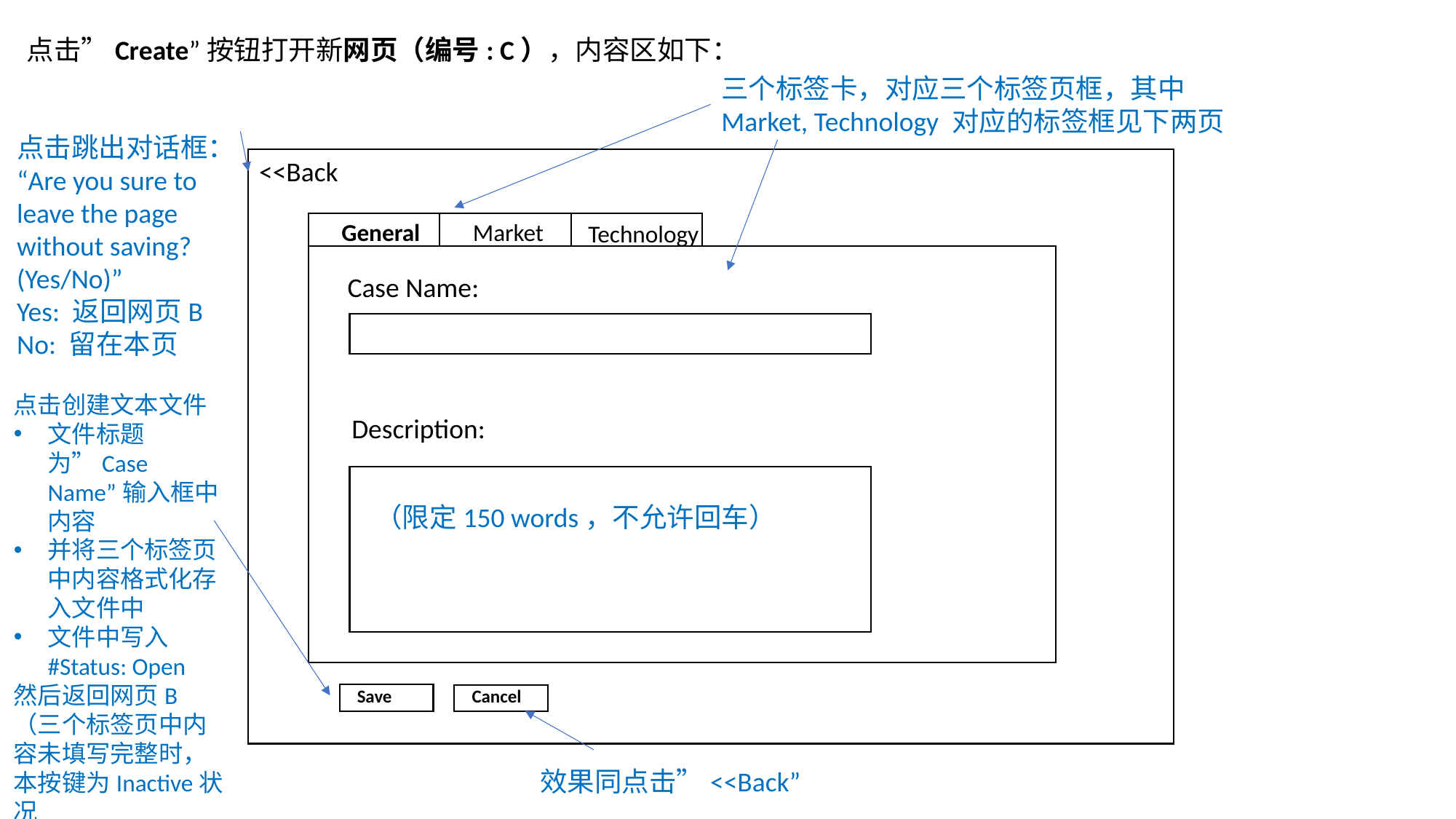

点击”Create”按钮打开新网页（编号: C），内容区如下：
三个标签卡，对应三个标签页框，其中Market, Technology 对应的标签框见下两页
点击跳出对话框：
“Are you sure to leave the page without saving? (Yes/No)”
Yes: 返回网页B
No: 留在本页

<<Back
General
Market

Technology

Case Name:

点击创建文本文件
文件标题为”Case Name”输入框中内容
并将三个标签页中内容格式化存入文件中
文件中写入#Status: Open
然后返回网页B
（三个标签页中内容未填写完整时，本按键为Inactive状况
Description:

（限定150 words，不允许回车）
Save
Cancel

效果同点击”<<Back”